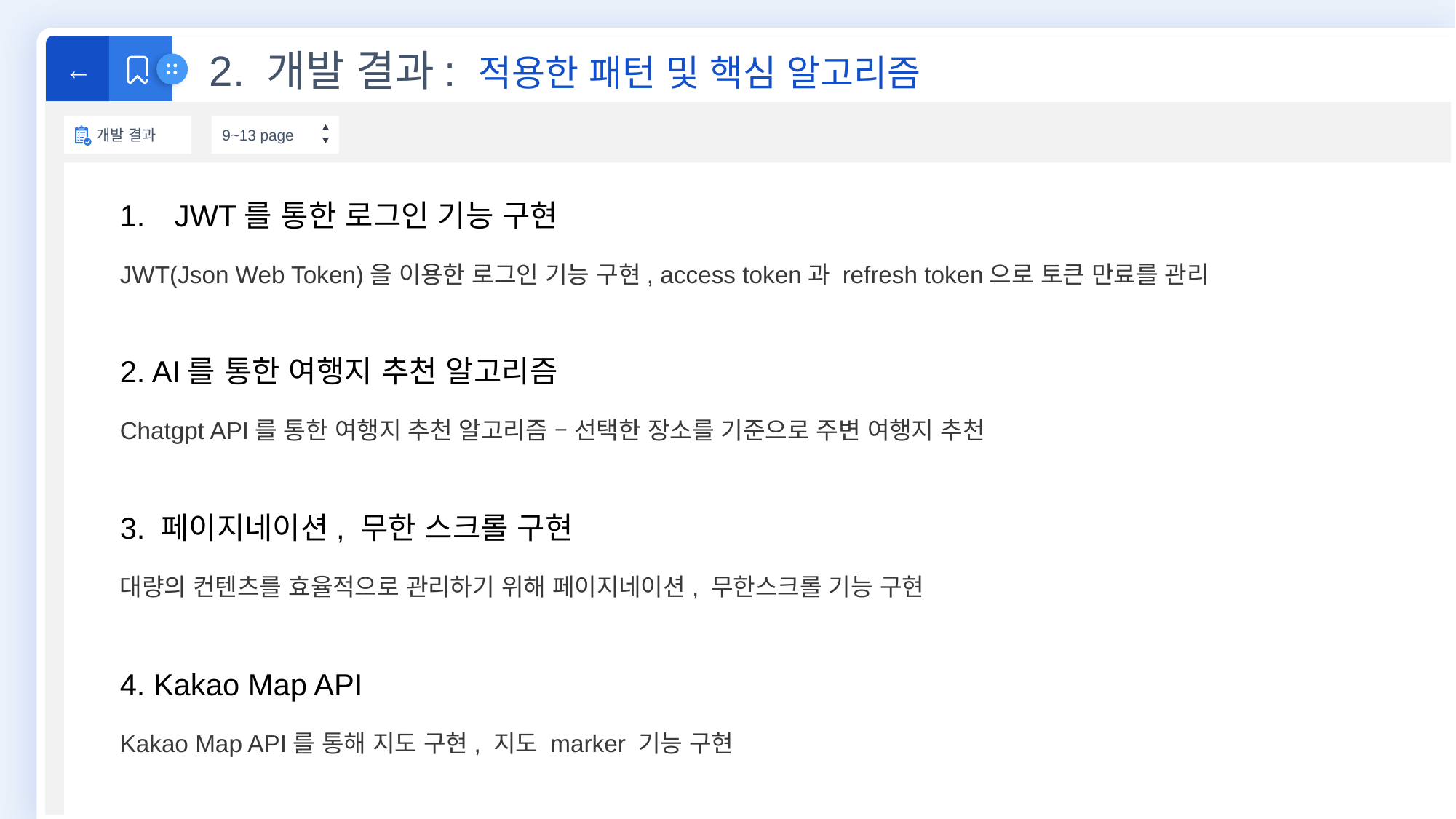

←

2. 개발 결과: 적용한 패턴 및 핵심 알고리즘
개발 결과
9~13 page

JWT를 통한 로그인 기능 구현
JWT(Json Web Token)을 이용한 로그인 기능 구현, access token과 refresh token으로 토큰 만료를 관리

2. AI를 통한 여행지 추천 알고리즘
Chatgpt API를 통한 여행지 추천 알고리즘 – 선택한 장소를 기준으로 주변 여행지 추천

3. 페이지네이션, 무한 스크롤 구현
대량의 컨텐츠를 효율적으로 관리하기 위해 페이지네이션, 무한스크롤 기능 구현

4. Kakao Map API
Kakao Map API를 통해 지도 구현, 지도 marker 기능 구현